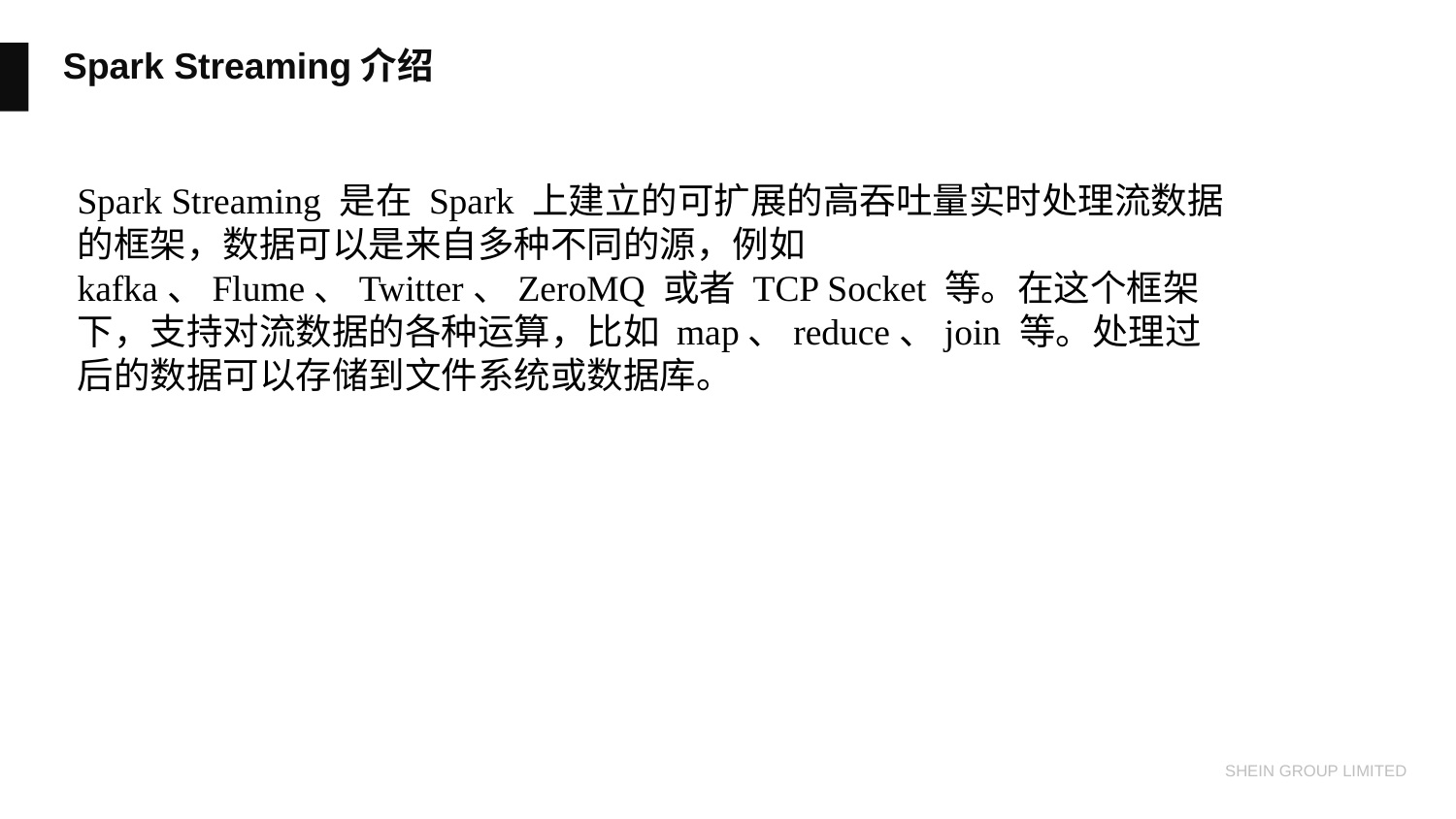

Spark Streaming介绍
Spark Streaming 是在 Spark 上建立的可扩展的高吞吐量实时处理流数据的框架，数据可以是来自多种不同的源，例如 kafka、Flume、Twitter、ZeroMQ 或者 TCP Socket 等。在这个框架下，支持对流数据的各种运算，比如 map、reduce、join 等。处理过后的数据可以存储到文件系统或数据库。
SHEIN GROUP LIMITED